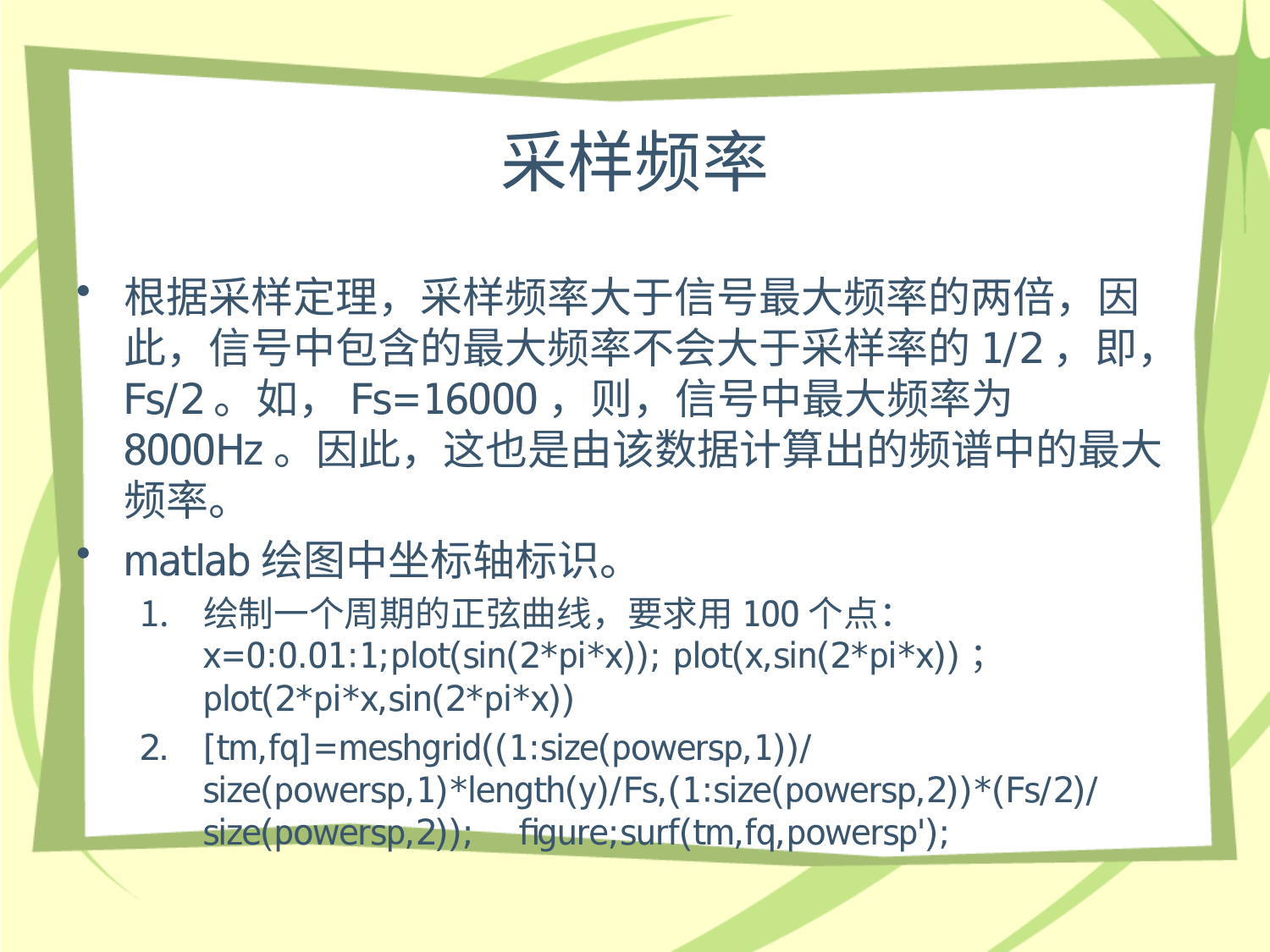

# 采样频率
根据采样定理，采样频率大于信号最大频率的两倍，因此，信号中包含的最大频率不会大于采样率的1/2，即，Fs/2。如，Fs=16000，则，信号中最大频率为8000Hz。因此，这也是由该数据计算出的频谱中的最大频率。
matlab绘图中坐标轴标识。
绘制一个周期的正弦曲线，要求用100个点：x=0:0.01:1;plot(sin(2*pi*x)); plot(x,sin(2*pi*x))；plot(2*pi*x,sin(2*pi*x))
[tm,fq]=meshgrid((1:size(powersp,1))/size(powersp,1)*length(y)/Fs,(1:size(powersp,2))*(Fs/2)/size(powersp,2));    figure;surf(tm,fq,powersp');